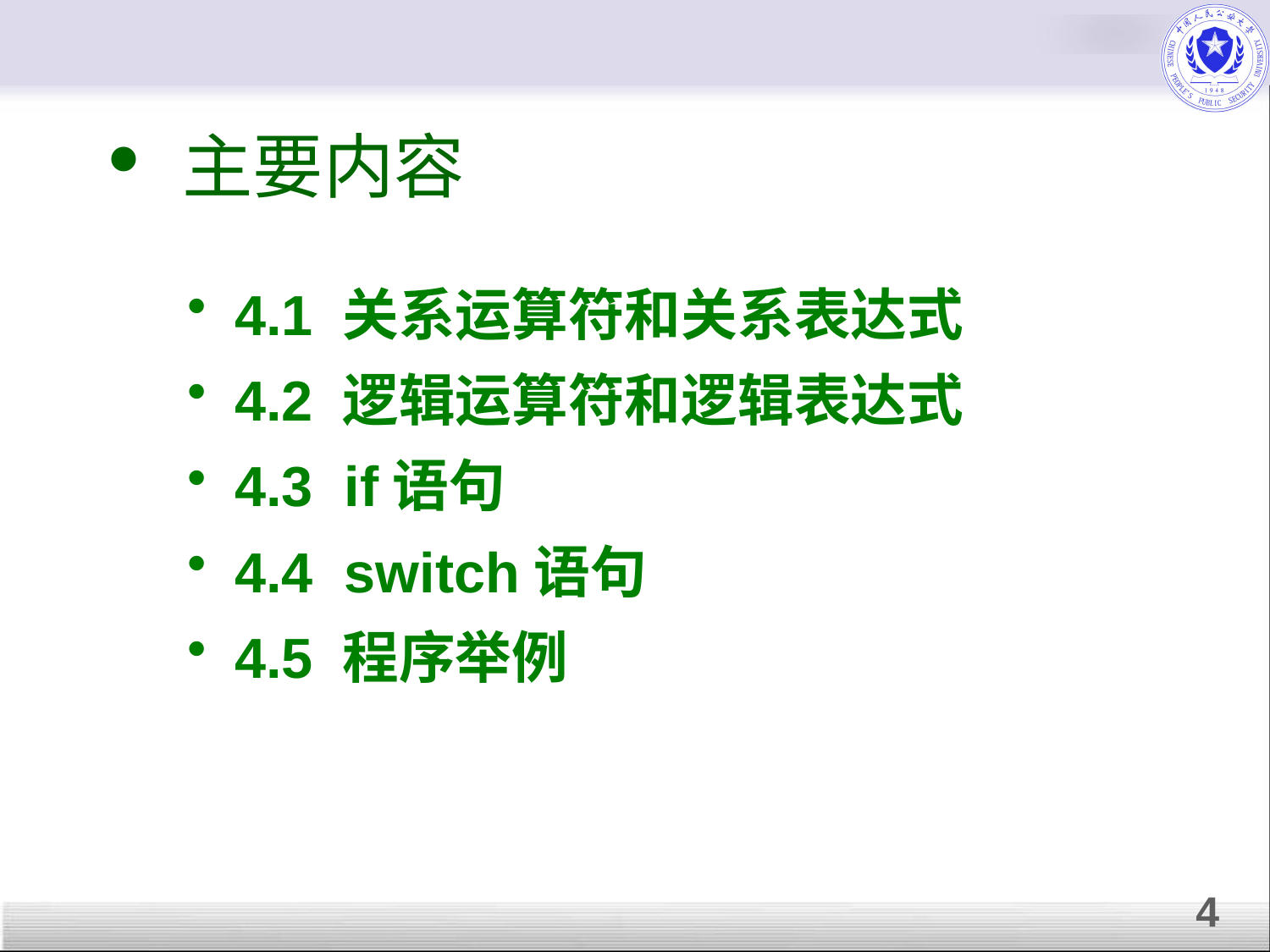

主要内容
4.1 关系运算符和关系表达式
4.2 逻辑运算符和逻辑表达式
4.3  if语句
4.4  switch语句
4.5 程序举例